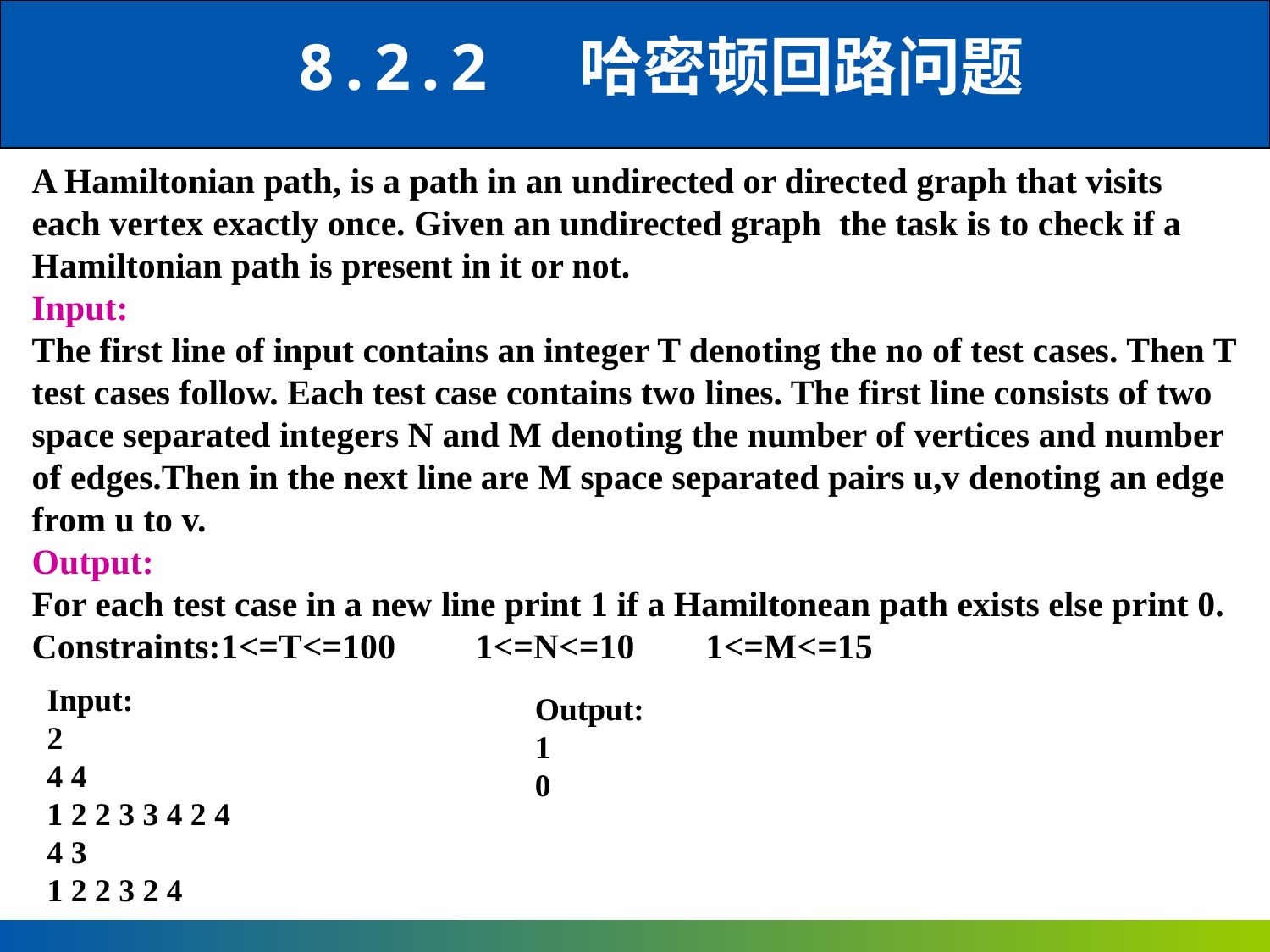

8.2.2  哈密顿回路问题
A Hamiltonian path, is a path in an undirected or directed graph that visits each vertex exactly once. Given an undirected graph  the task is to check if a Hamiltonian path is present in it or not.
Input:
The first line of input contains an integer T denoting the no of test cases. Then T test cases follow. Each test case contains two lines. The first line consists of two space separated integers N and M denoting the number of vertices and number of edges.Then in the next line are M space separated pairs u,v denoting an edge from u to v.
Output:
For each test case in a new line print 1 if a Hamiltonean path exists else print 0.
Constraints:1<=T<=100         1<=N<=10        1<=M<=15
Input:
2
4 4
1 2 2 3 3 4 2 4
4 3
1 2 2 3 2 4
Output:
1
0